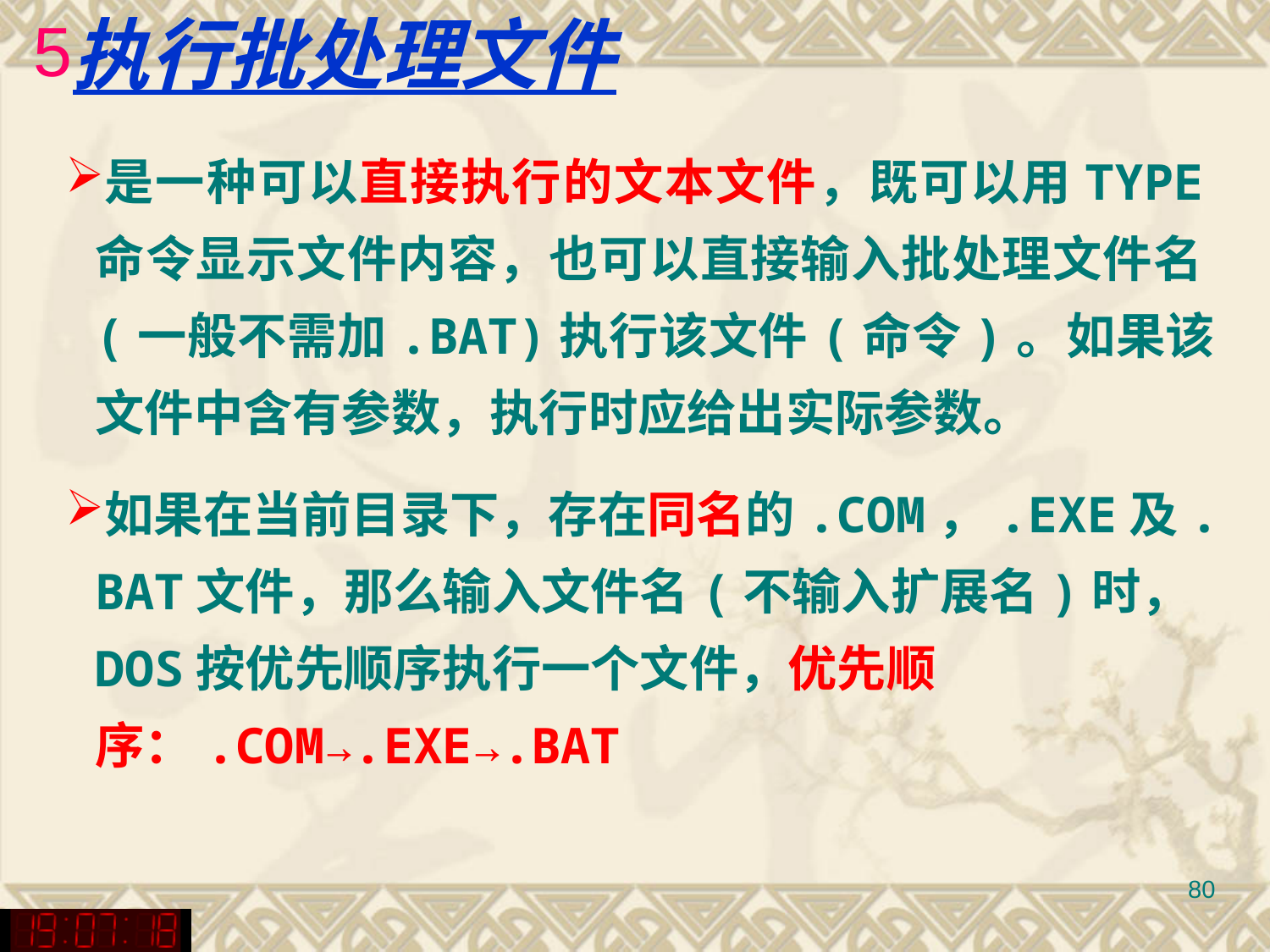

执行批处理文件
是一种可以直接执行的文本文件，既可以用TYPE命令显示文件内容，也可以直接输入批处理文件名(一般不需加.BAT)执行该文件(命令)。如果该文件中含有参数，执行时应给出实际参数。
如果在当前目录下，存在同名的.COM，.EXE及.BAT文件，那么输入文件名(不输入扩展名)时，DOS按优先顺序执行一个文件，优先顺序：.COM→.EXE→.BAT
80